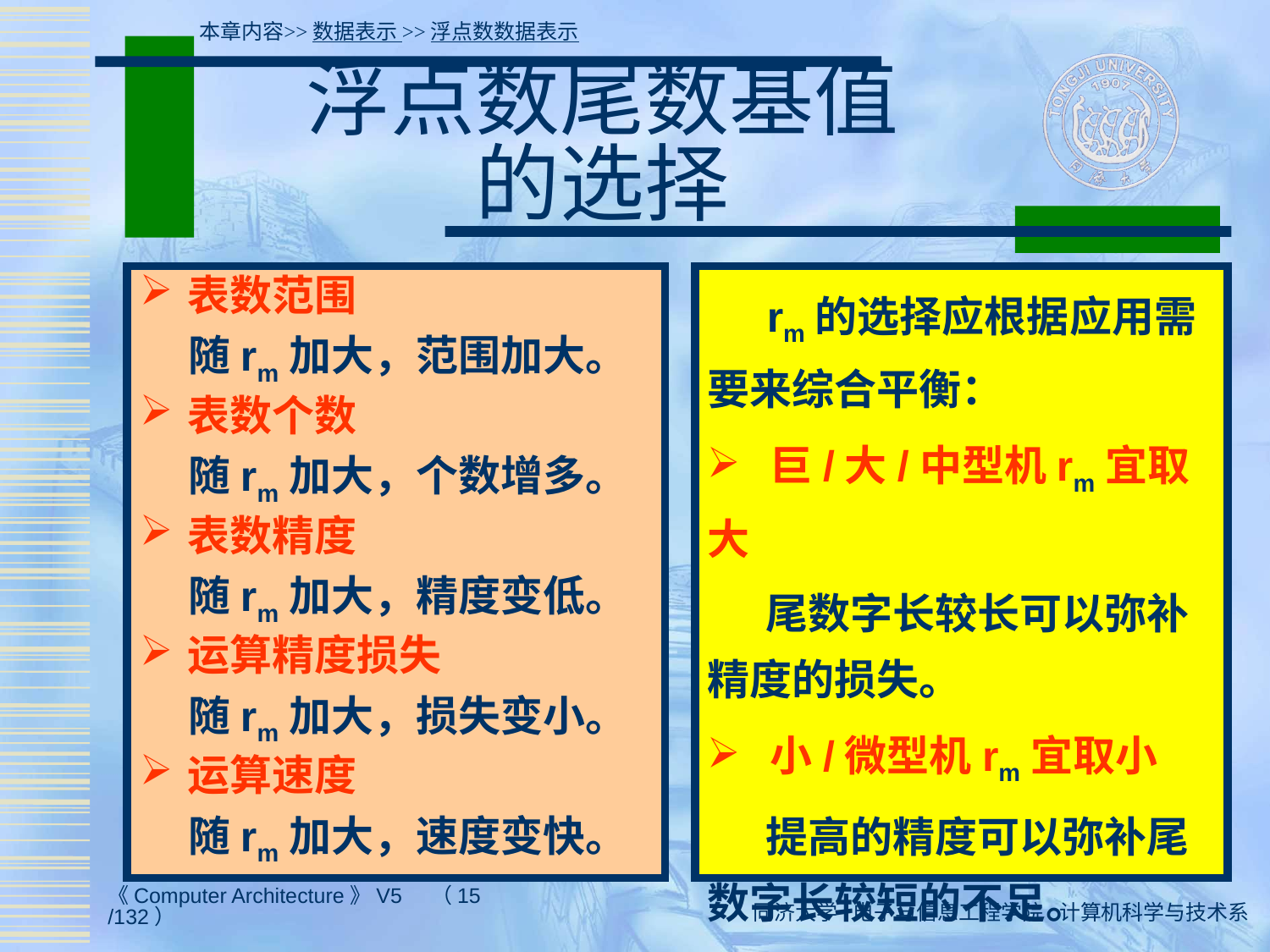

本章内容>>数据表示 >>浮点数数据表示
# 浮点数尾数基值 的选择
表数范围
    随rm加大，范围加大。
表数个数
    随rm加大，个数增多。
表数精度
    随rm加大，精度变低。
运算精度损失
    随rm加大，损失变小。
运算速度
    随rm加大，速度变快。
     rm的选择应根据应用需要来综合平衡：
  巨/大/中型机rm宜取大
     尾数字长较长可以弥补精度的损失。
  小/微型机rm宜取小
     提高的精度可以弥补尾数字长较短的不足。